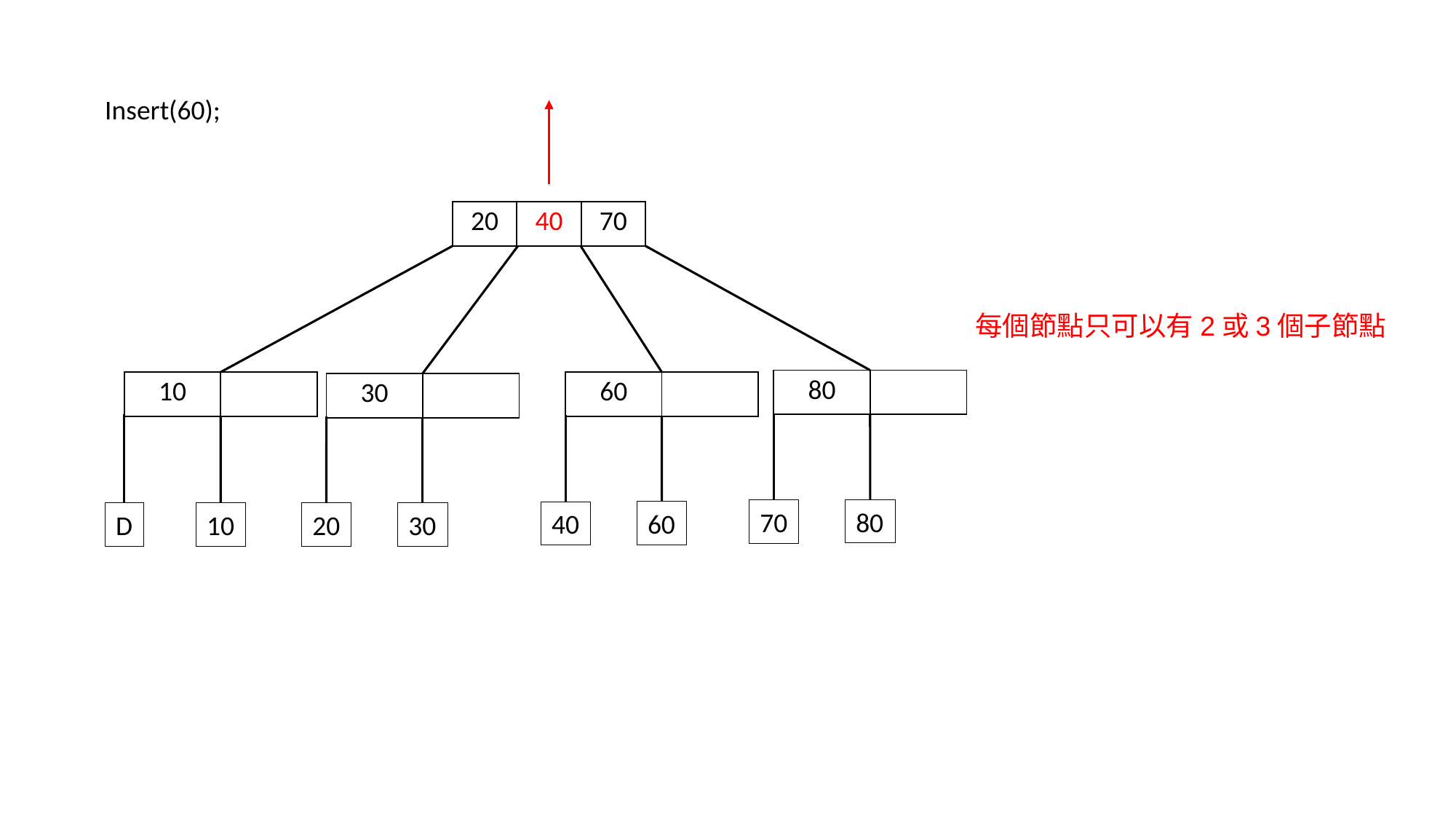

Insert(60);
| 20 | 40 | 70 |
| --- | --- | --- |
每個節點只可以有2或3個子節點
| 80 |  |
| --- | --- |
| 10 |  |
| --- | --- |
| 60 |  |
| --- | --- |
| 30 |  |
| --- | --- |
80
70
60
40
D
10
30
20